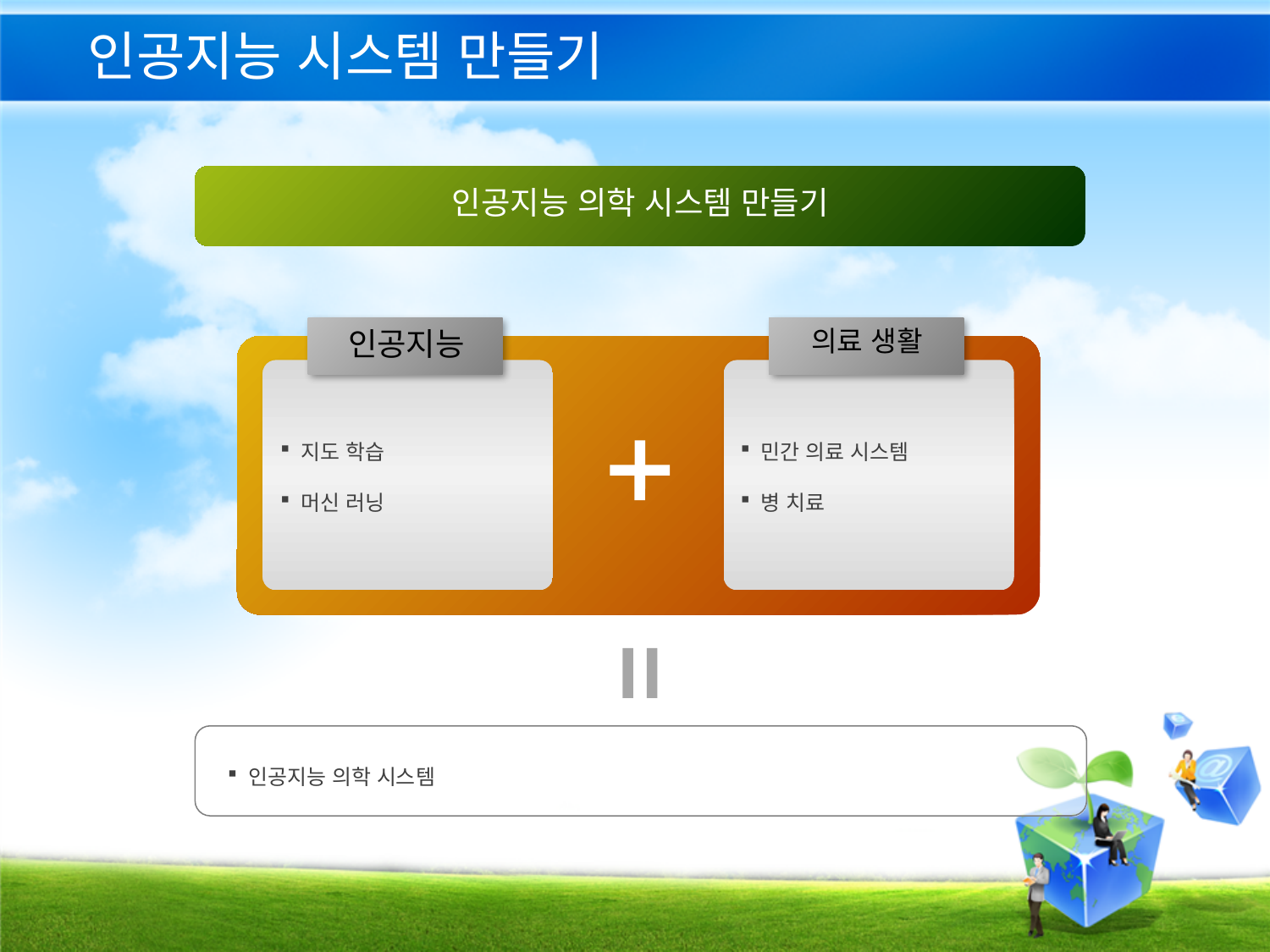

# 인공지능 시스템 만들기

인공지능 의학 시스템 만들기

인공지능

의료 생활

 지도 학습
 머신 러닝
 민간 의료 시스템
 병 치료

 인공지능 의학 시스템